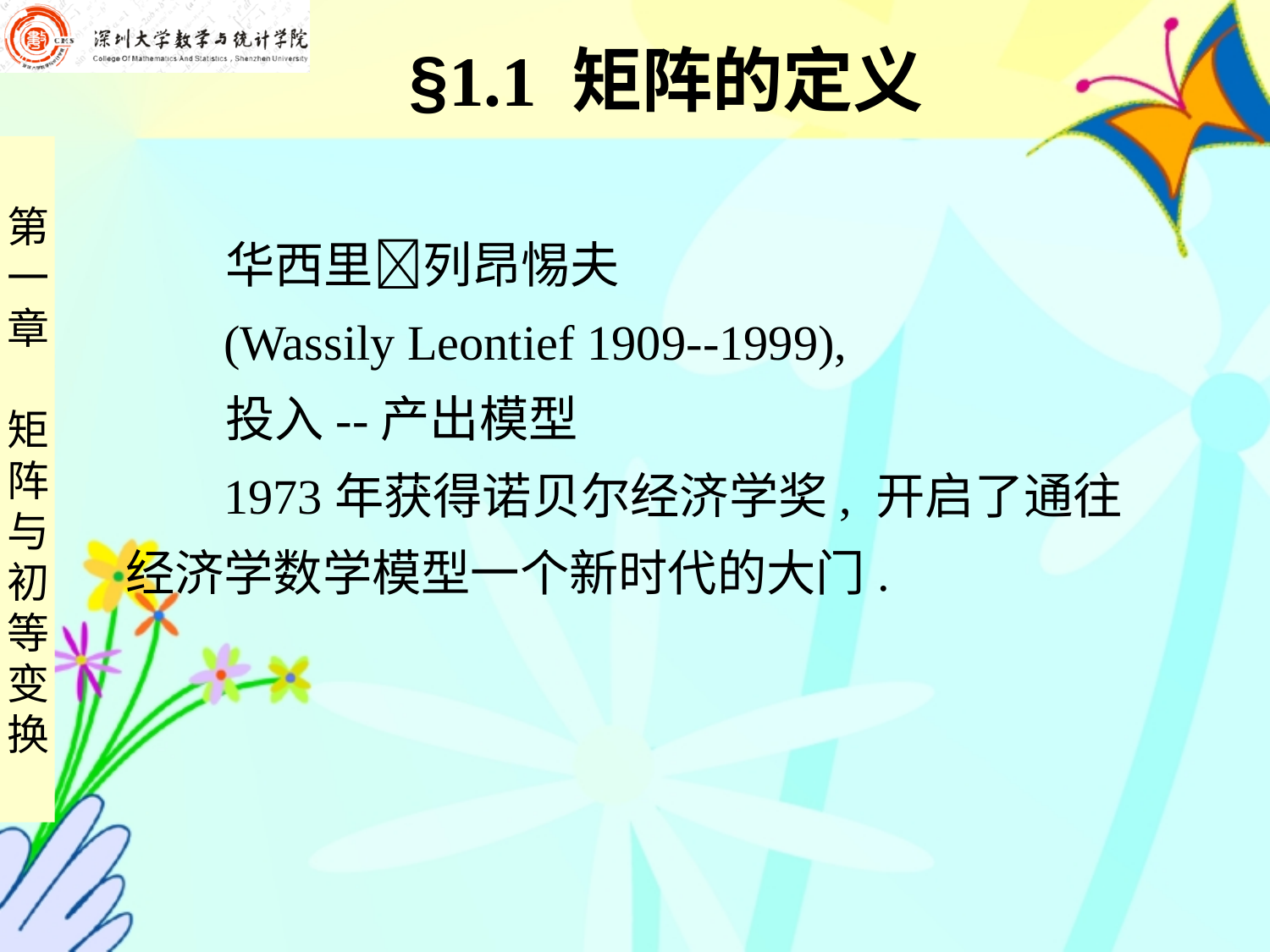

# §1.1 矩阵的定义
        华西里⋅列昂惕夫
        (Wassily Leontief 1909--1999),
        投入--产出模型
        1973年获得诺贝尔经济学奖, 开启了通往
经济学数学模型一个新时代的大门.